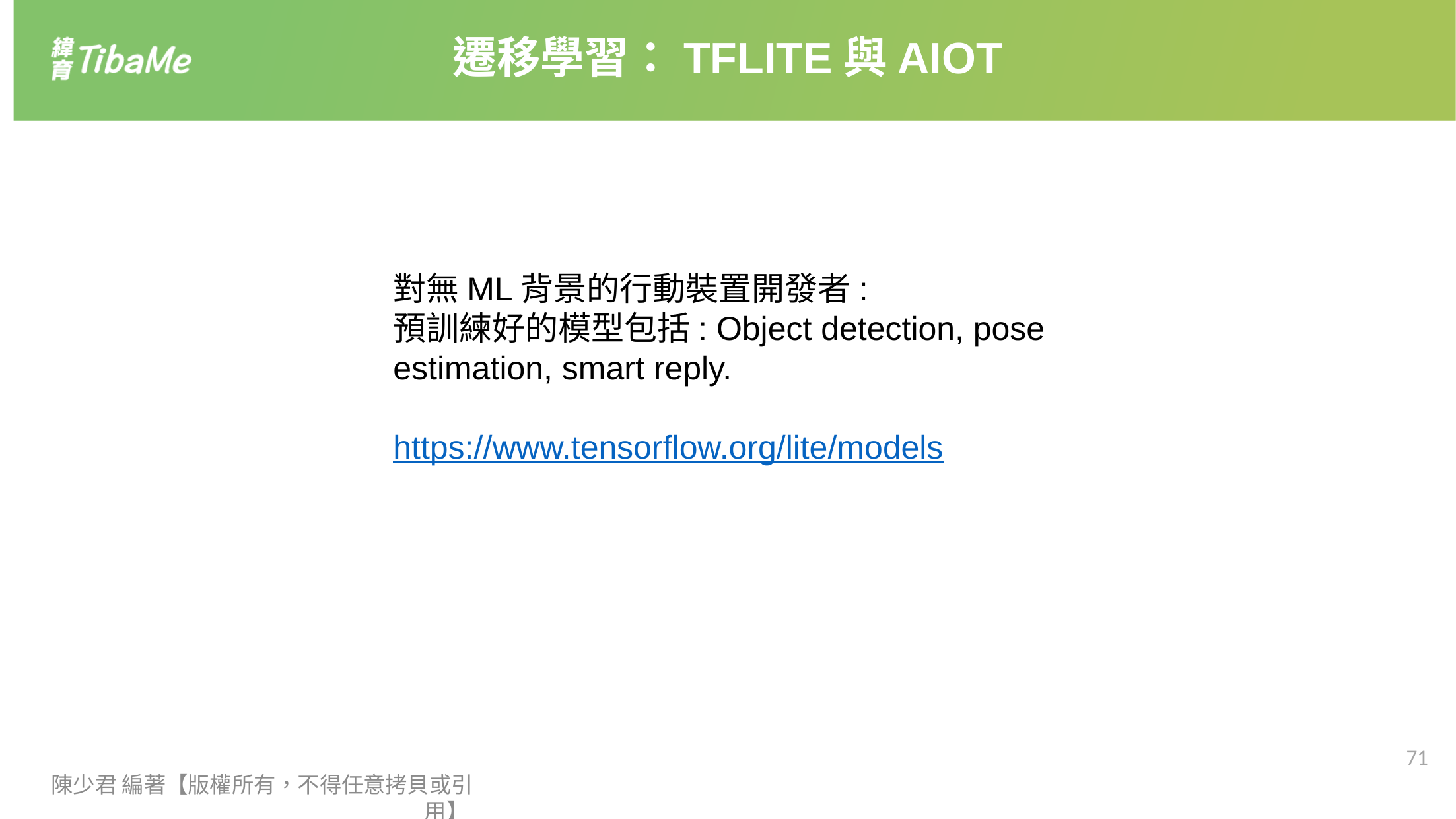

遷移學習：TFLITE與AIOT
對無ML背景的行動裝置開發者:
預訓練好的模型包括: Object detection, pose estimation, smart reply.

https://www.tensorflow.org/lite/models